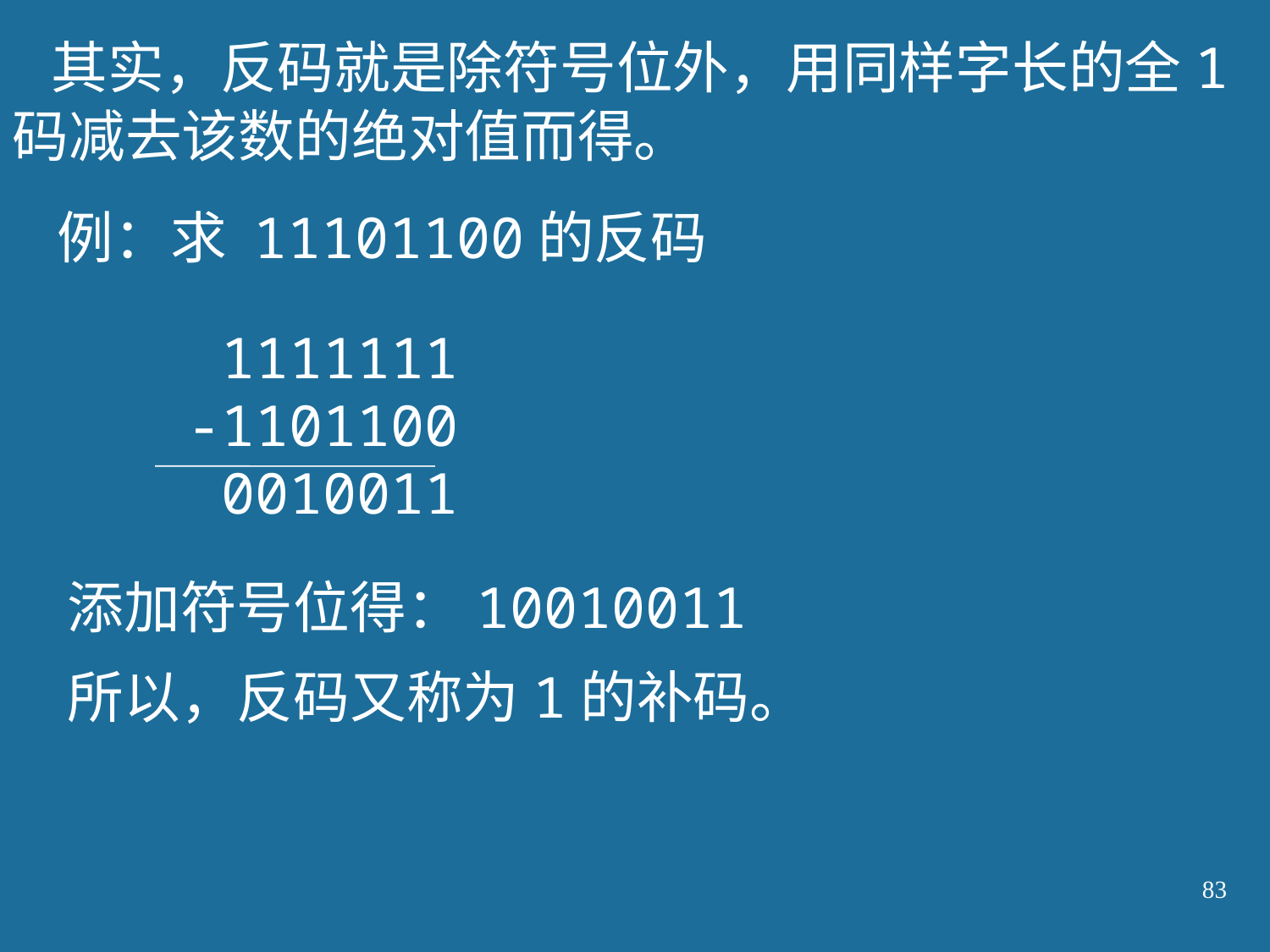

其实，反码就是除符号位外，用同样字长的全1
码减去该数的绝对值而得。
例：求 11101100的反码
 1111111
-1101100
 0010011

添加符号位得：10010011
所以，反码又称为1的补码。
83